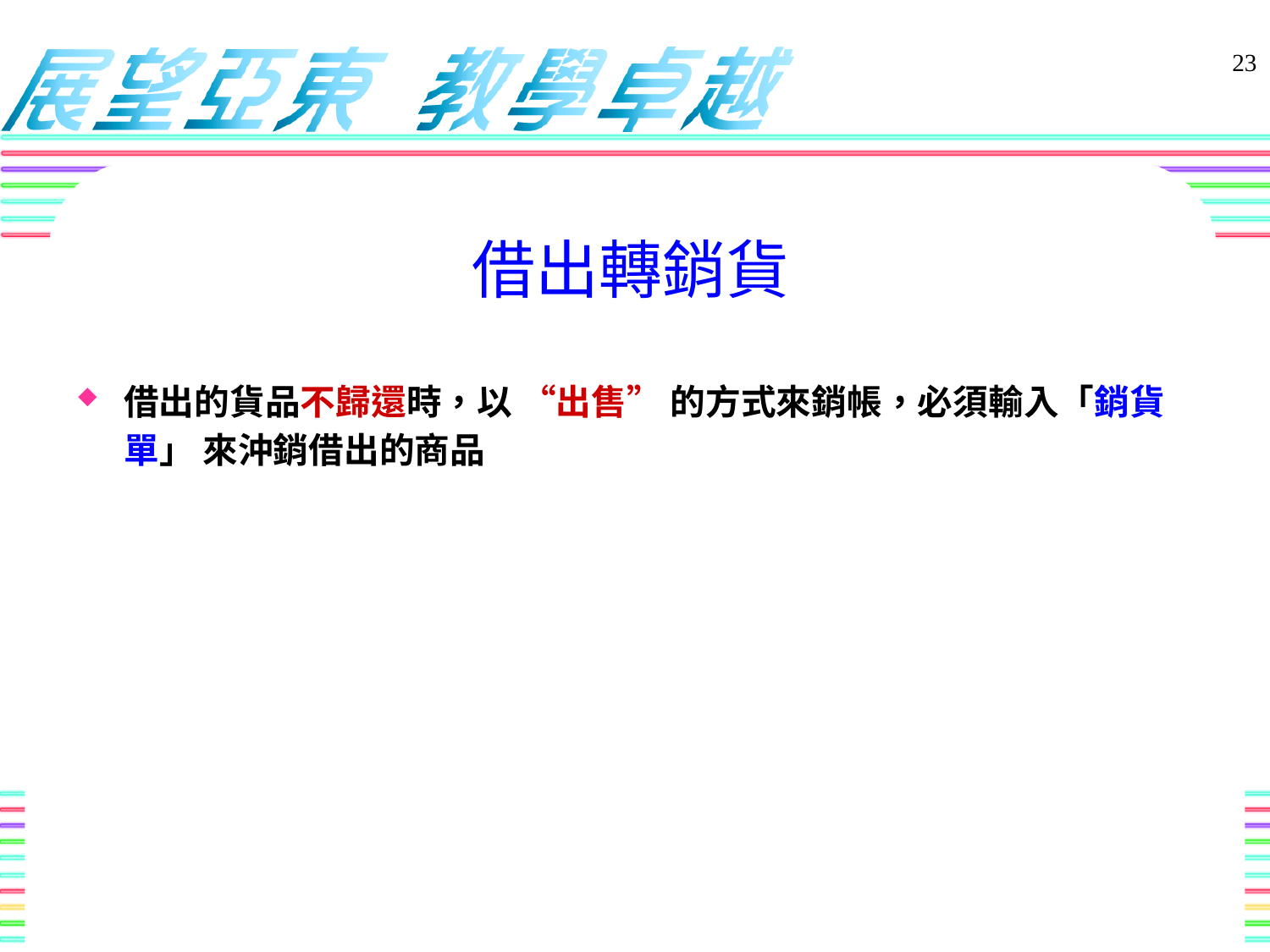

借出轉銷貨
23

借出的貨品不歸還時，以 “出售” 的方式來銷帳，必須輸入「銷貨單」 來沖銷借出的商品